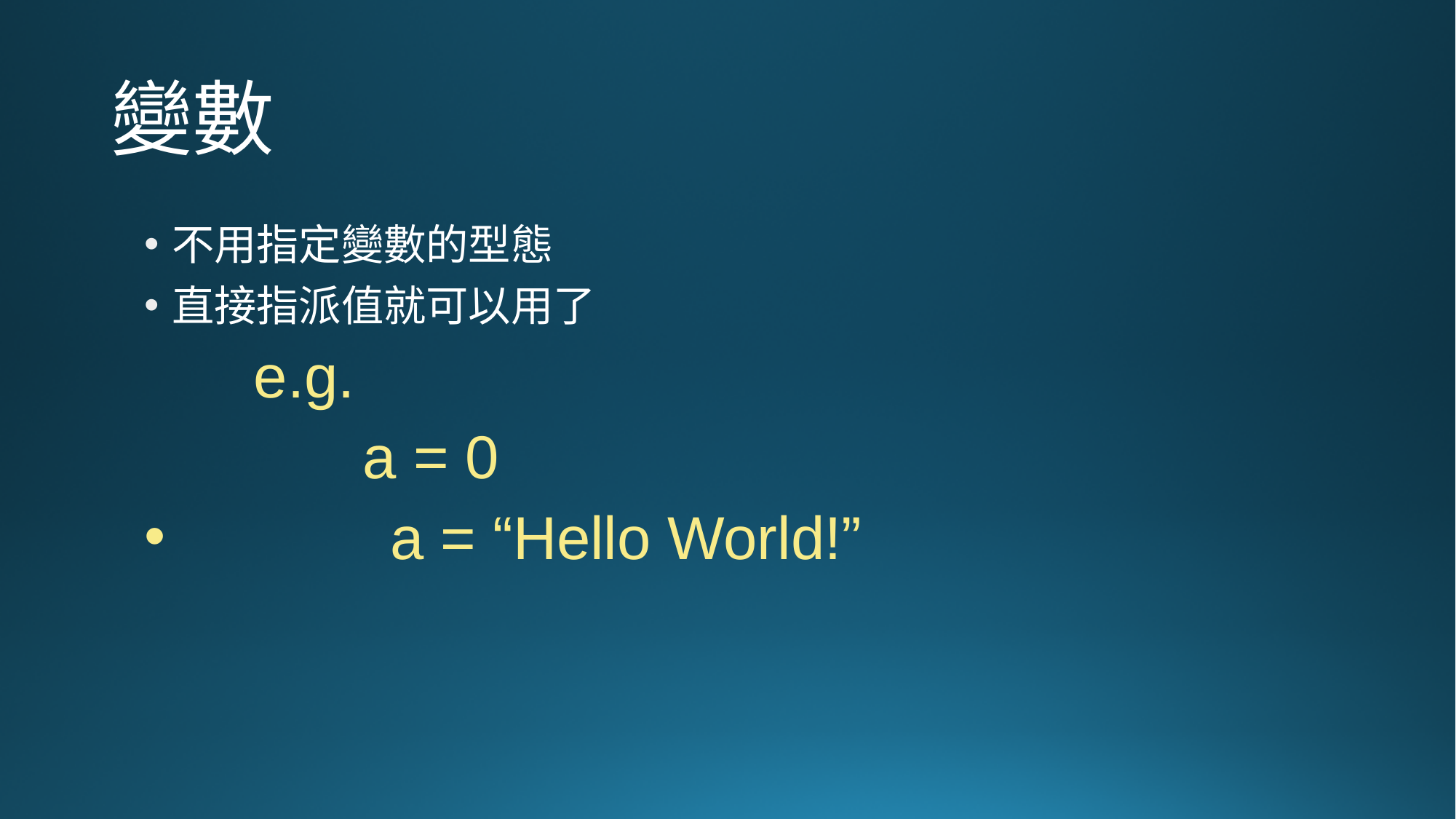

# 變數
不用指定變數的型態
直接指派值就可以用了
	e.g.
		a = 0
		a = “Hello World!”